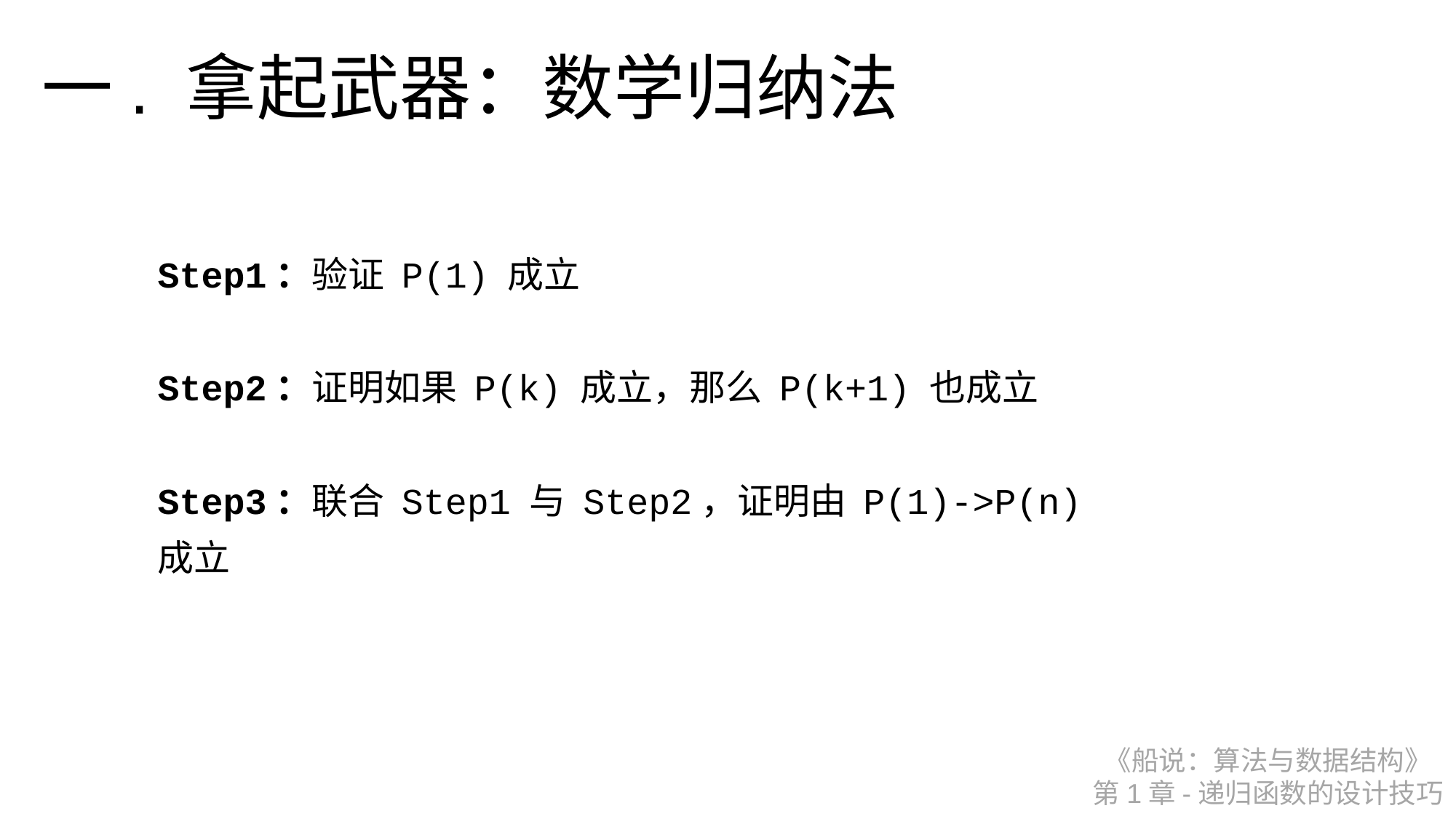

一. 拿起武器：数学归纳法
Step1：验证 P(1) 成立

Step2：证明如果 P(k) 成立，那么 P(k+1) 也成立

Step3：联合 Step1 与 Step2，证明由 P(1)->P(n)成立